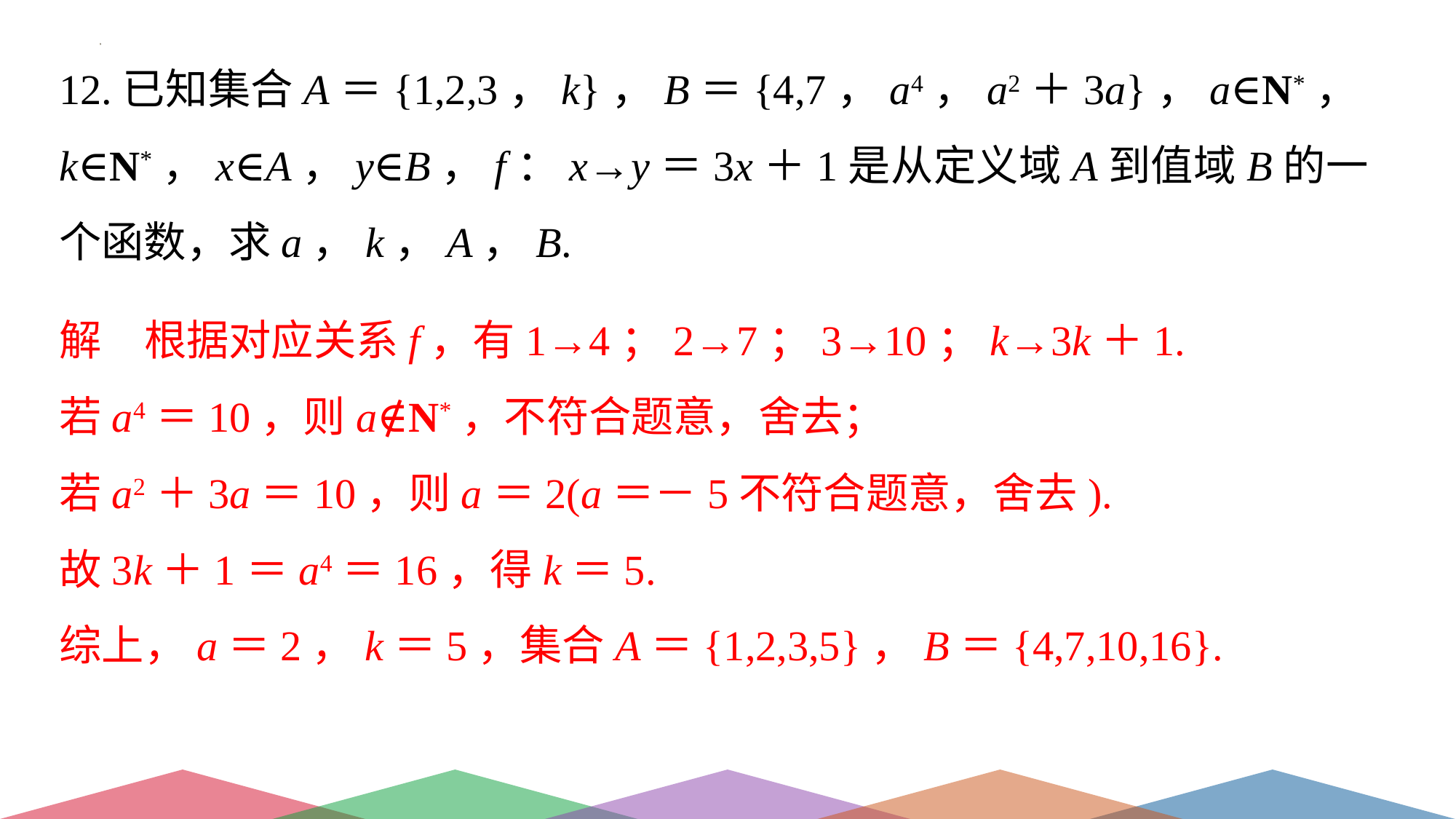

12.已知集合A＝{1,2,3，k}，B＝{4,7，a4，a2＋3a}，a∈N*，k∈N*，x∈A，y∈B，f：x→y＝3x＋1是从定义域A到值域B的一个函数，求a，k，A，B.
解　根据对应关系f，有1→4；2→7；3→10；k→3k＋1.
若a4＝10，则a∉N*，不符合题意，舍去；
若a2＋3a＝10，则a＝2(a＝－5不符合题意，舍去).
故3k＋1＝a4＝16，得k＝5.
综上，a＝2，k＝5，集合A＝{1,2,3,5}，B＝{4,7,10,16}.